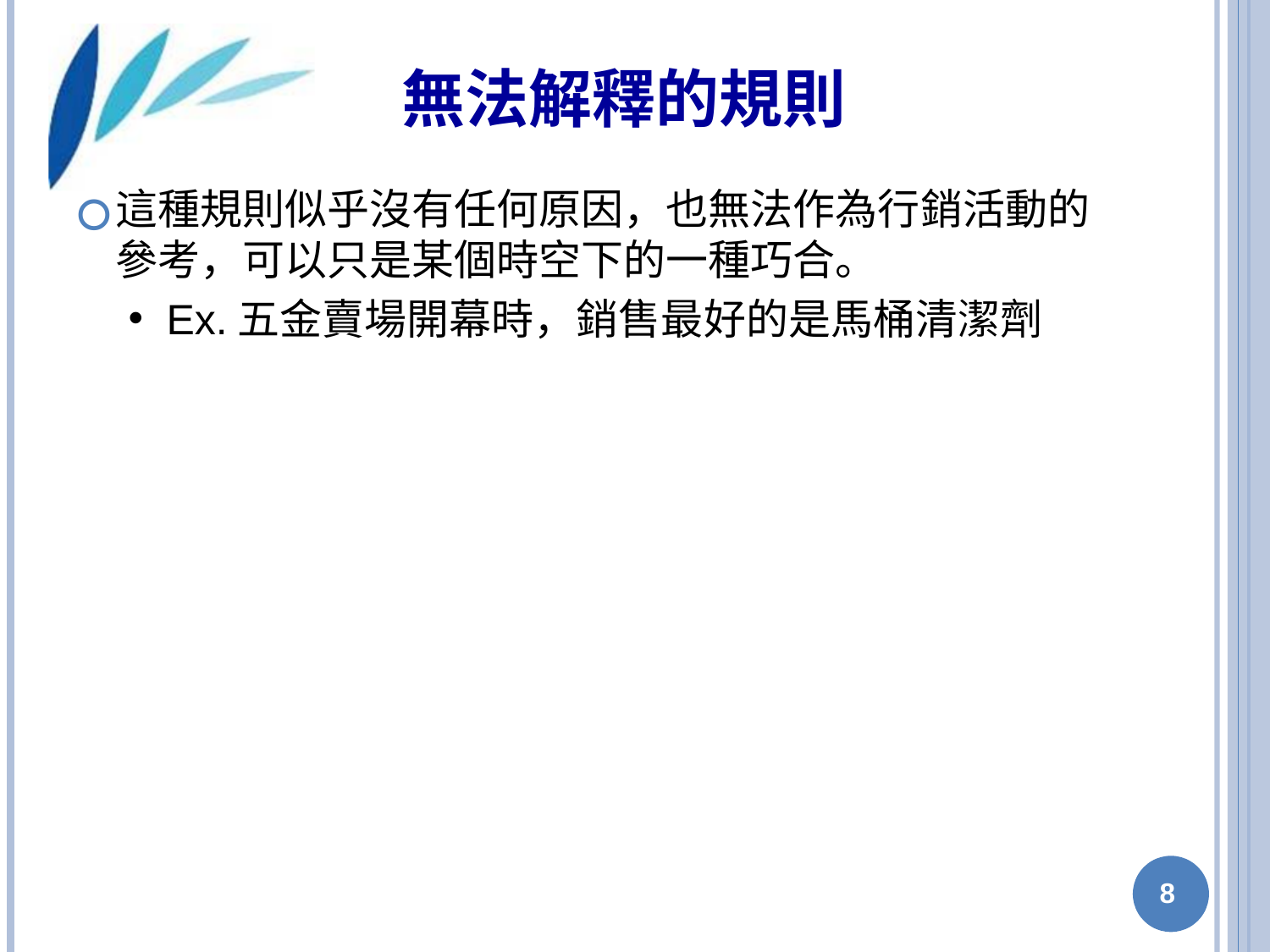

# 無法解釋的規則
這種規則似乎沒有任何原因，也無法作為行銷活動的參考，可以只是某個時空下的一種巧合。
Ex.五金賣場開幕時，銷售最好的是馬桶清潔劑
8